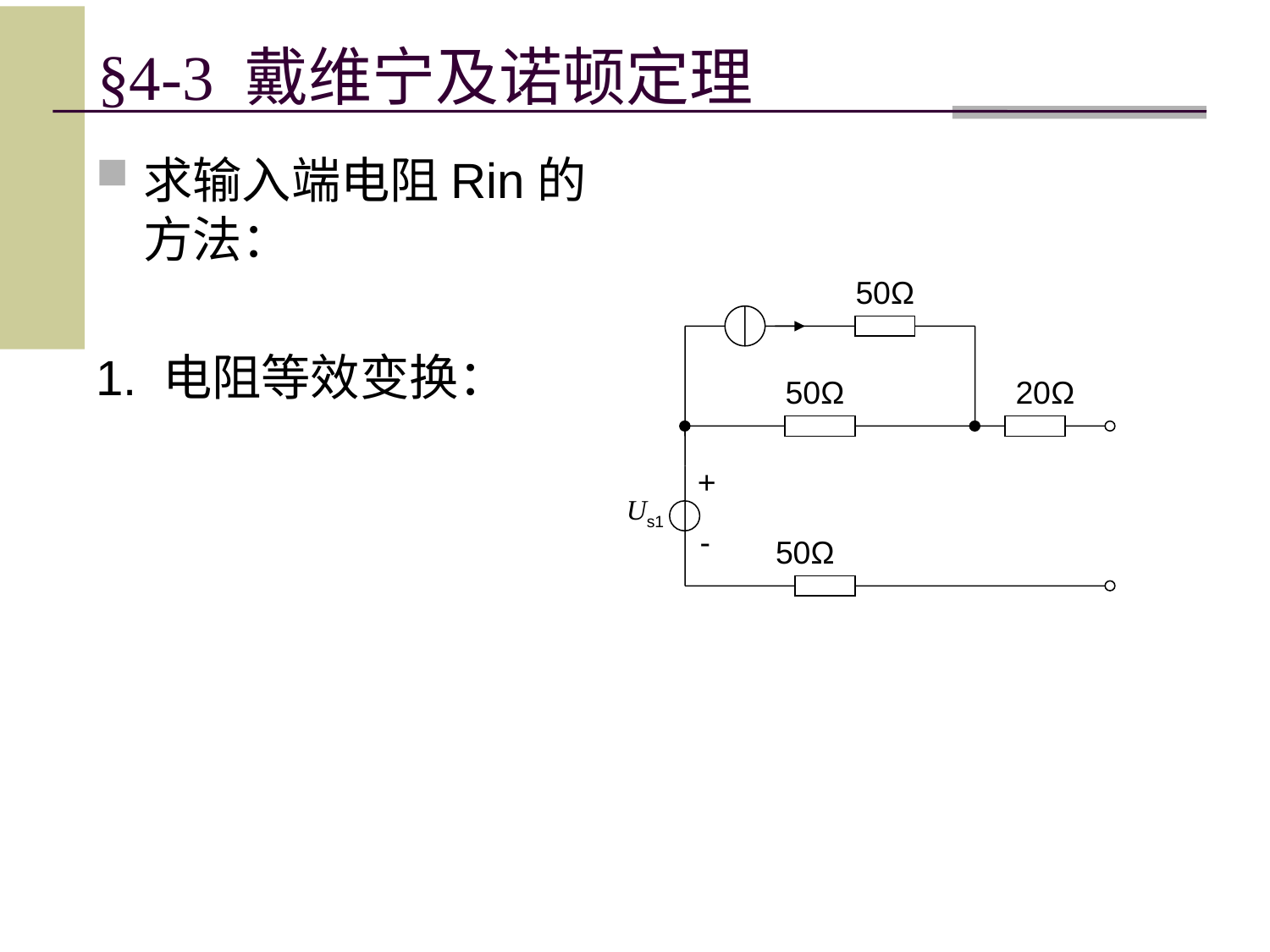

# §4-3 戴维宁及诺顿定理
求输入端电阻Rin的方法：

1. 电阻等效变换：

50Ω

50Ω
20Ω

+

Us1

-
50Ω